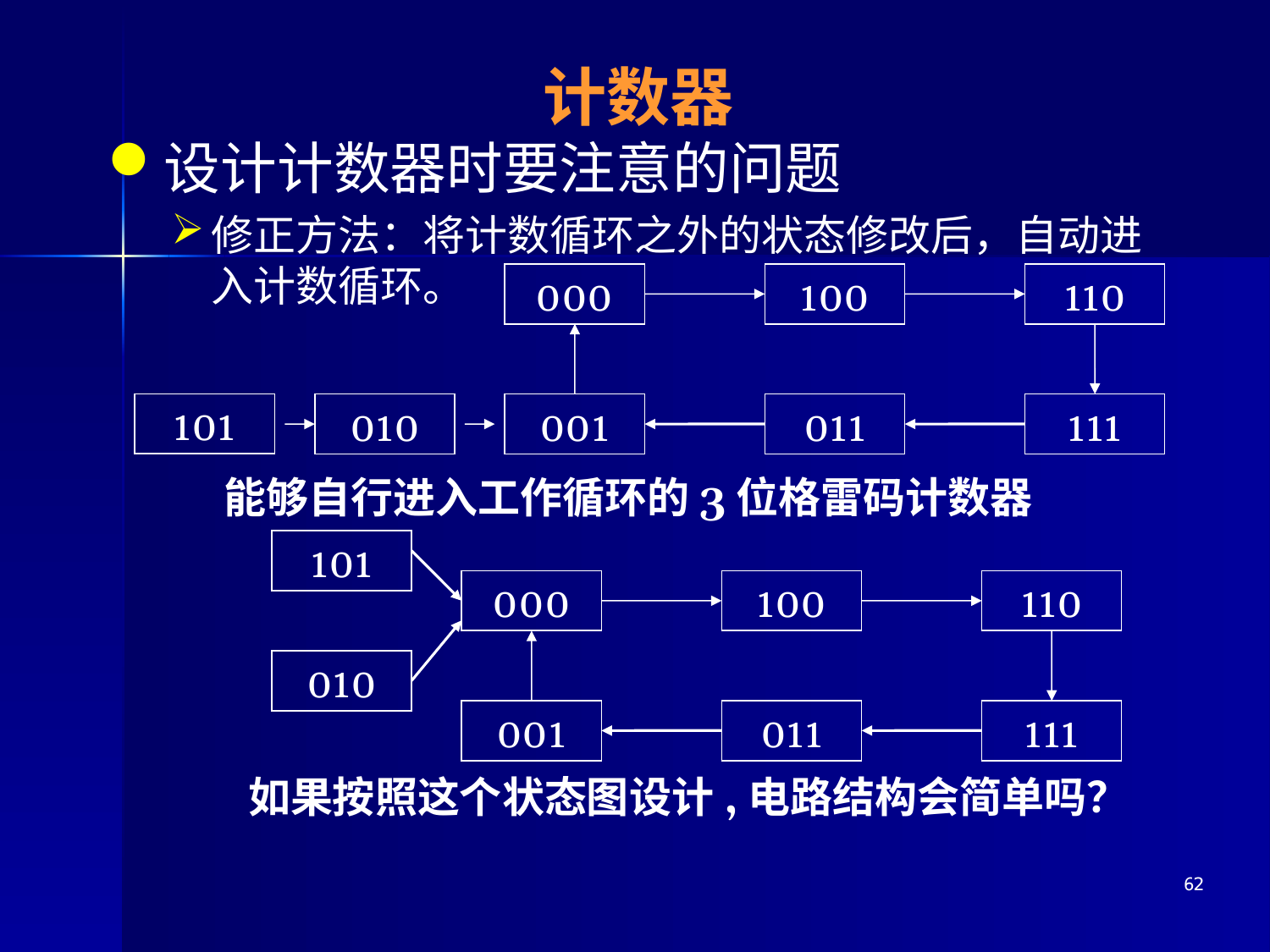

# 计数器
设计计数器时要注意的问题
修正方法：将计数循环之外的状态修改后，自动进入计数循环。
000
100
110

001
011
111

101
010

能够自行进入工作循环的3位格雷码计数器
101

010
000
100
110

001
011
111

如果按照这个状态图设计,电路结构会简单吗？
62